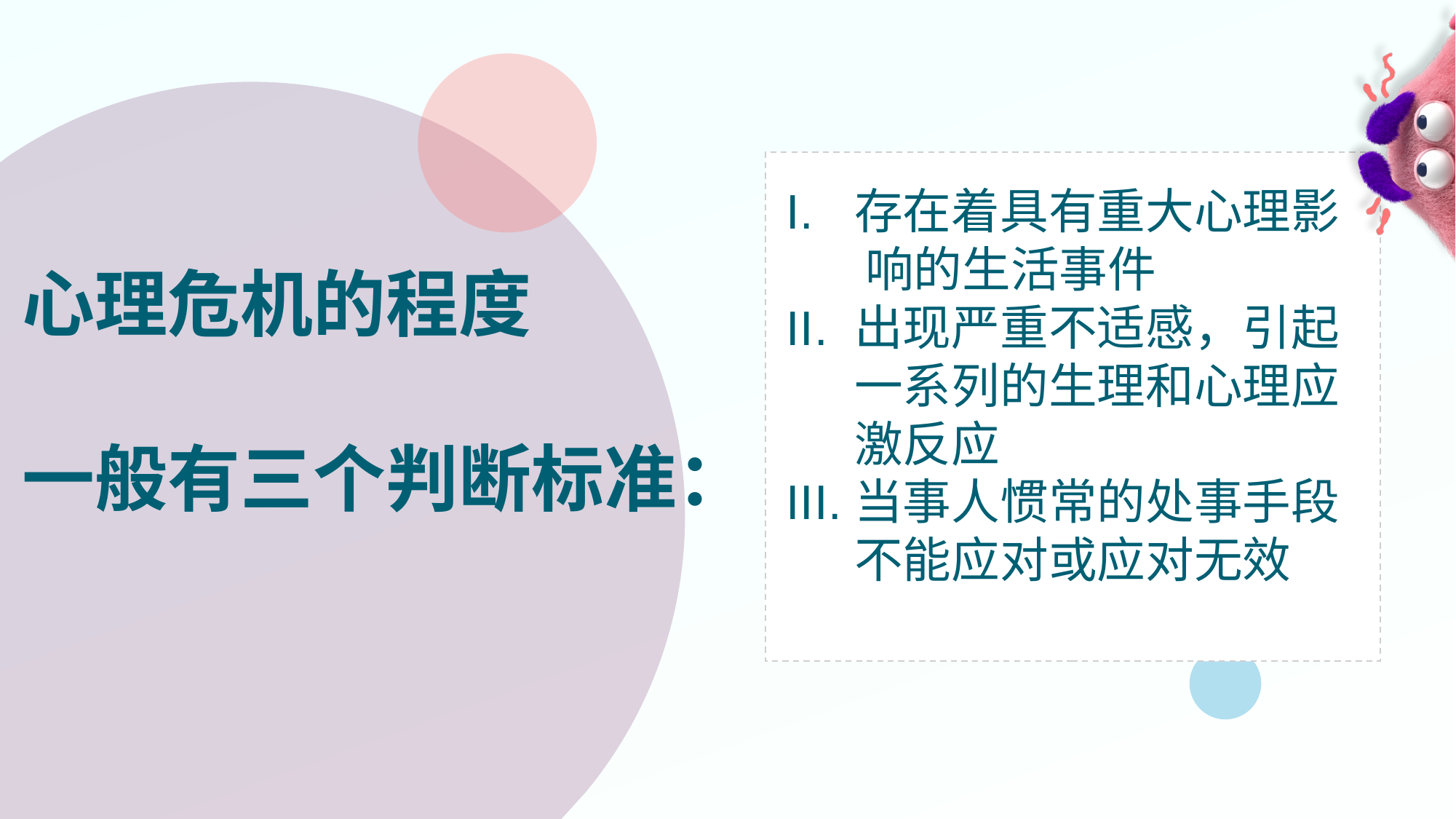

存在着具有重大心理影   响的生活事件
出现严重不适感，引起一系列的生理和心理应激反应
当事人惯常的处事手段不能应对或应对无效

# 心理危机的程度 一般有三个判断标准：